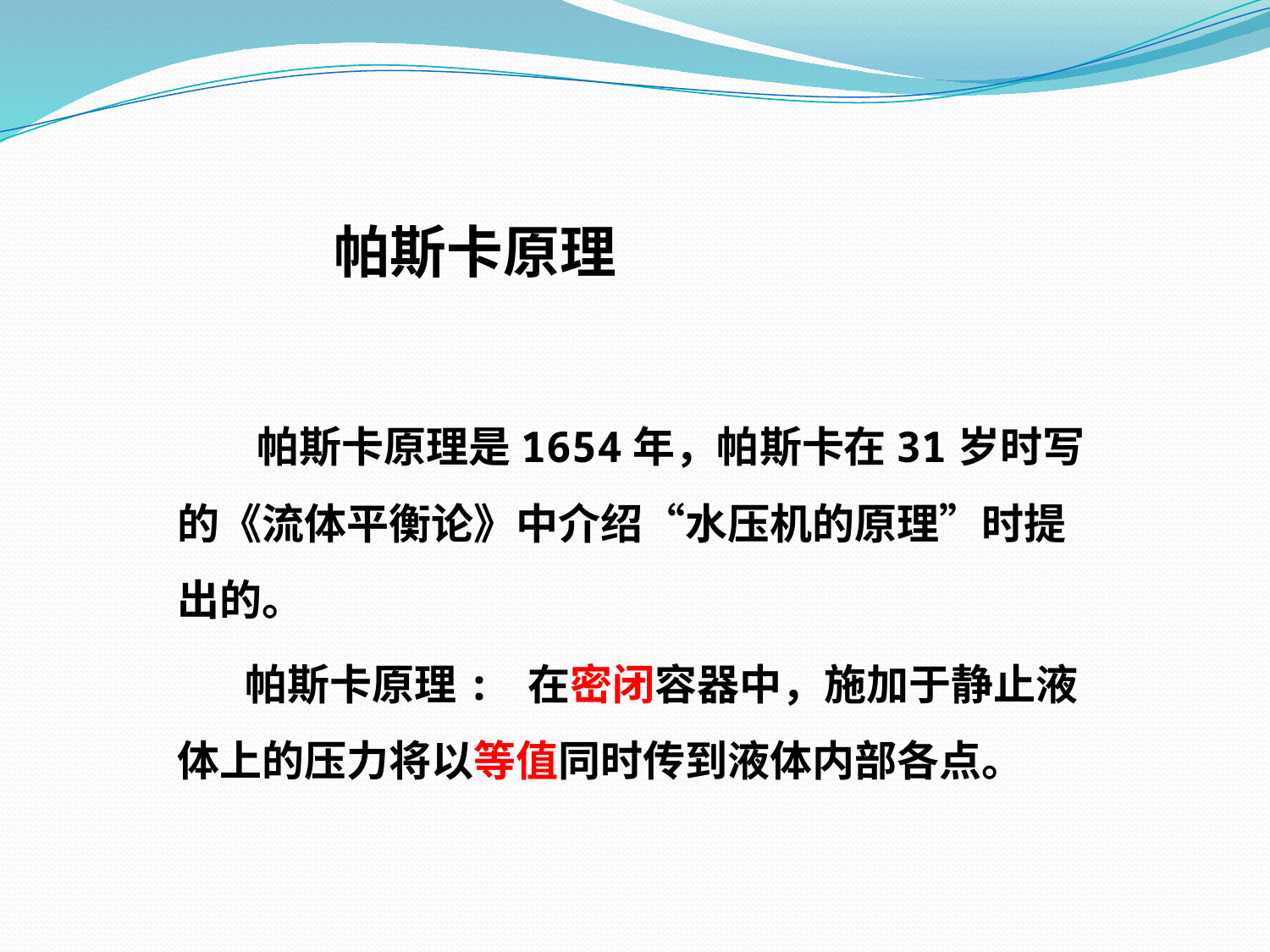

帕斯卡原理

      帕斯卡原理是1654年，帕斯卡在31岁时写的《流体平衡论》中介绍“水压机的原理”时提出的。
      帕斯卡原理: 在密闭容器中，施加于静止液体上的压力将以等值同时传到液体内部各点。